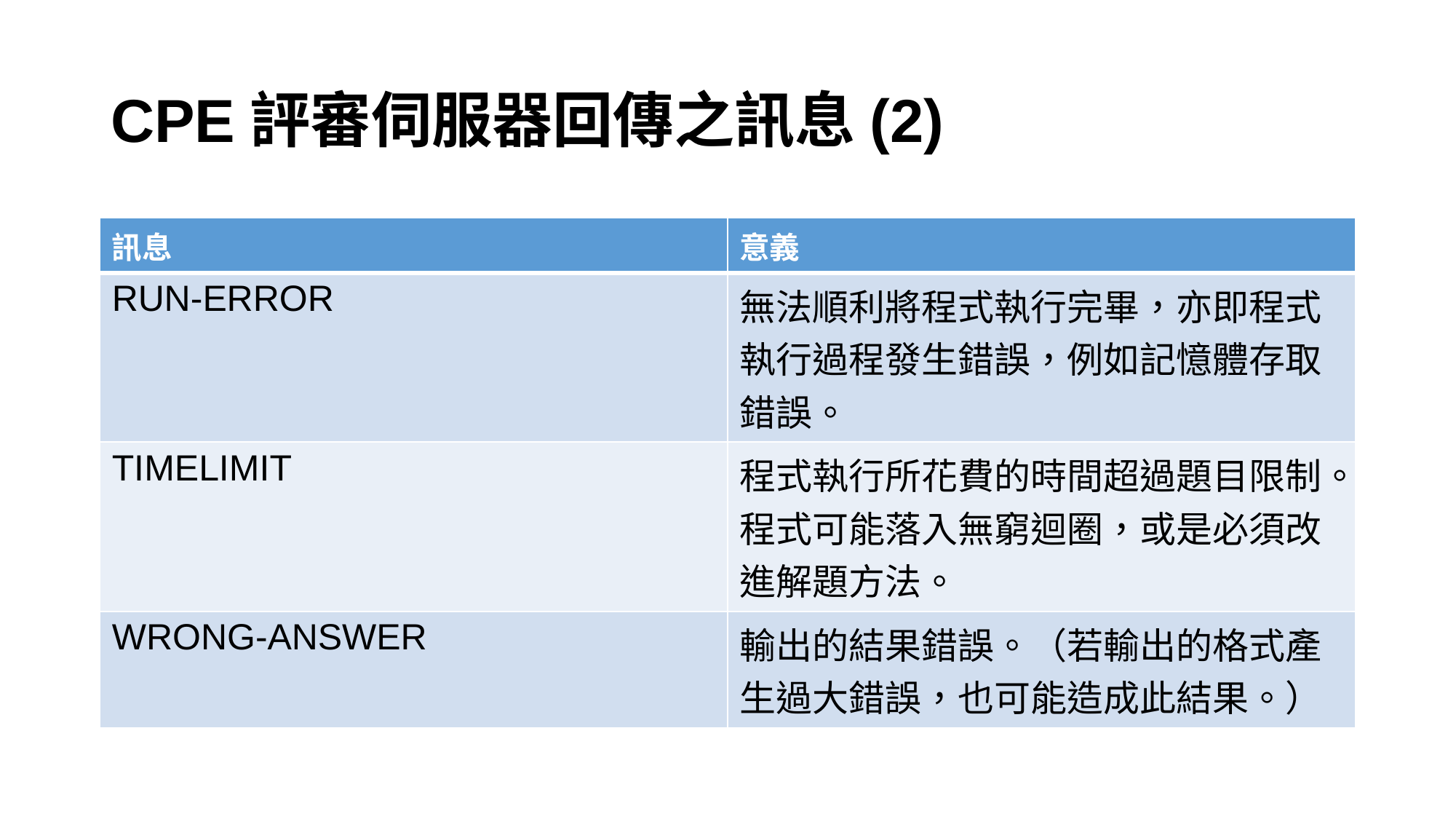

# CPE評審伺服器回傳之訊息(2)
| 訊息 | 意義 |
| --- | --- |
| RUN-ERROR | 無法順利將程式執行完畢，亦即程式執行過程發生錯誤，例如記憶體存取錯誤。 |
| TIMELIMIT | 程式執行所花費的時間超過題目限制。程式可能落入無窮迴圈，或是必須改進解題方法。 |
| WRONG-ANSWER | 輸出的結果錯誤。（若輸出的格式產生過大錯誤，也可能造成此結果。） |